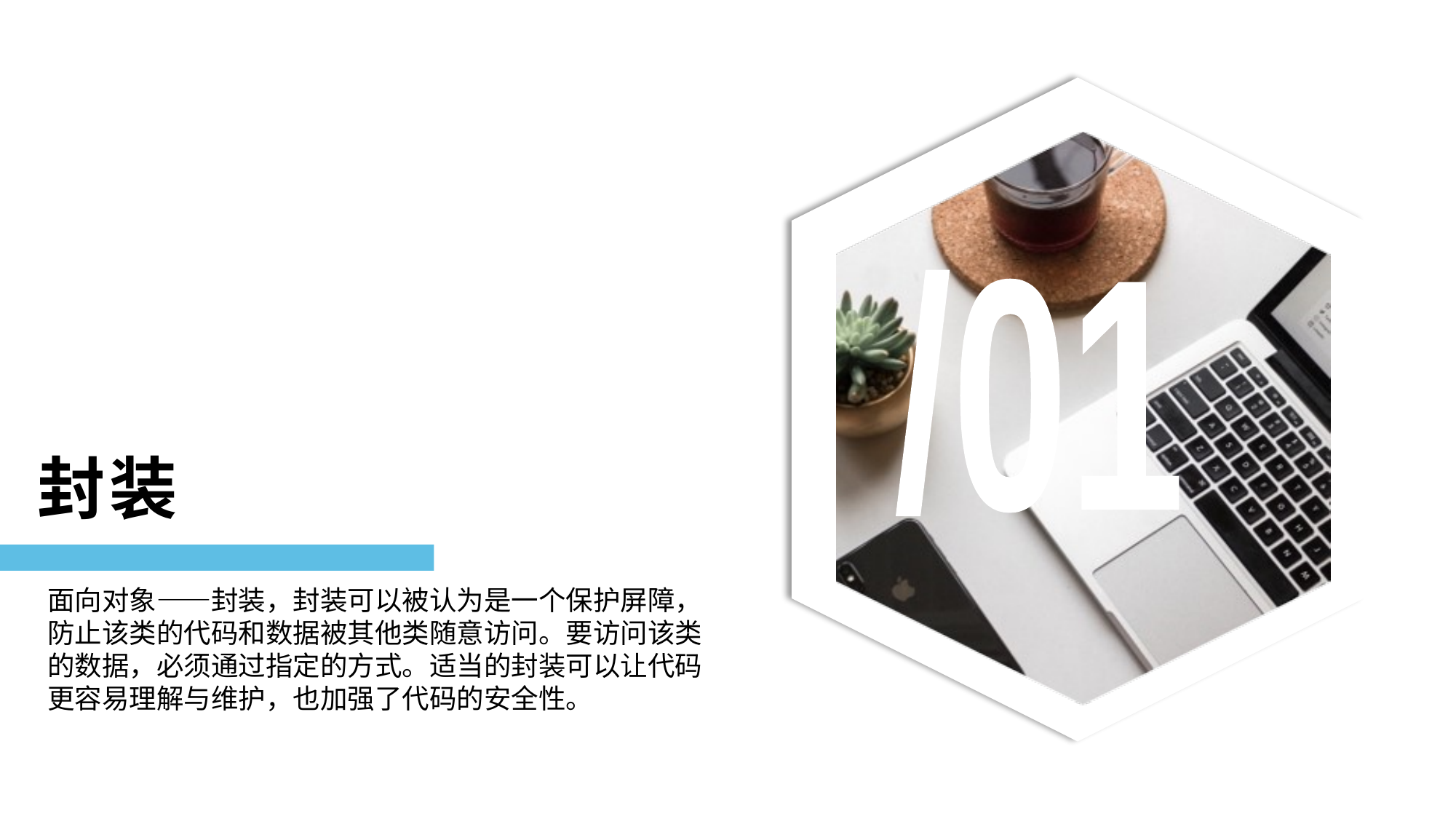

/01
# 封装
面向对象——封装，封装可以被认为是一个保护屏障，防止该类的代码和数据被其他类随意访问。要访问该类的数据，必须通过指定的方式。适当的封装可以让代码更容易理解与维护，也加强了代码的安全性。